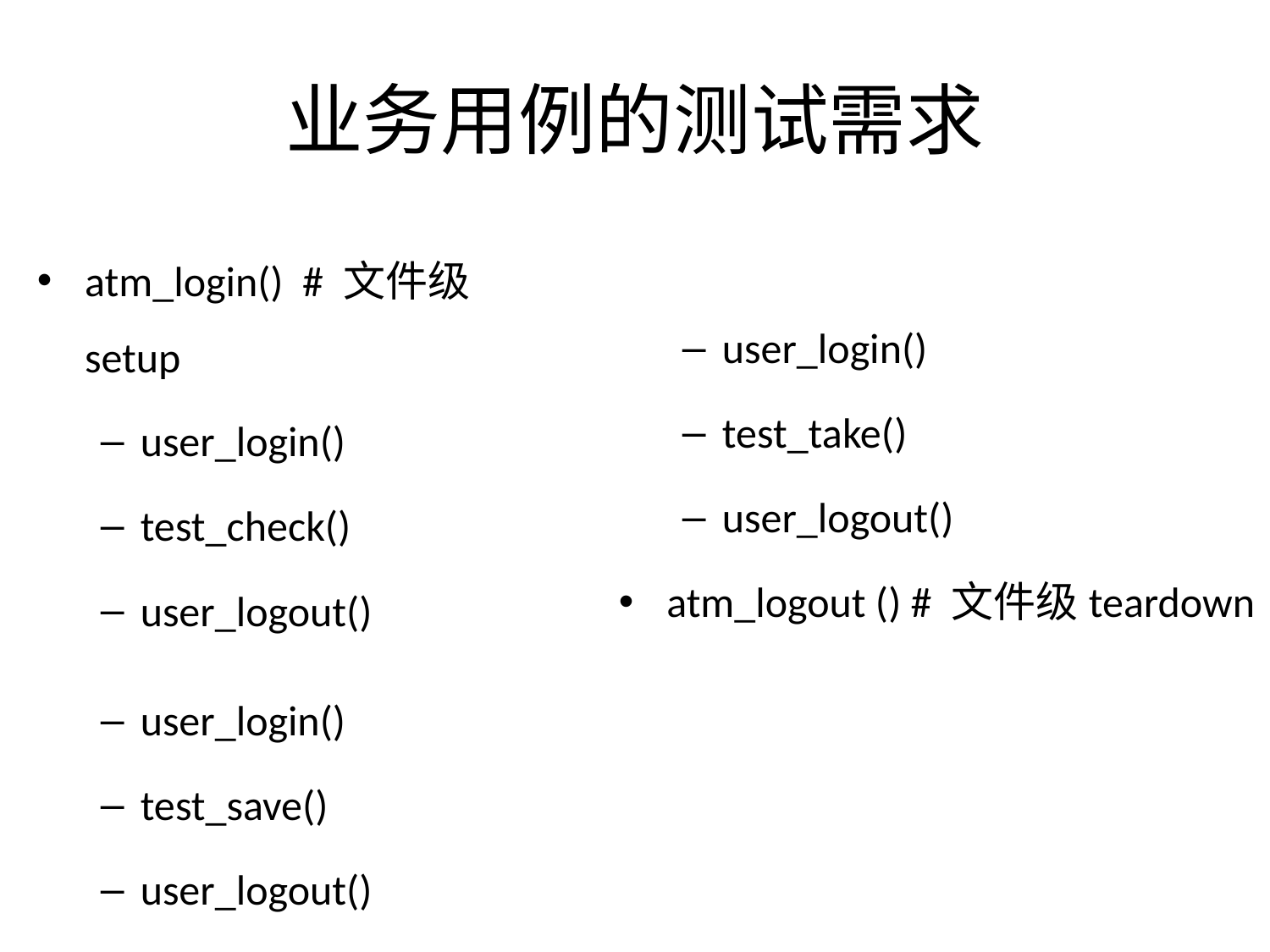

# 业务用例的测试需求
atm_login()  # 文件级setup
user_login()
test_check()
user_logout()
user_login()
test_save()
user_logout()

user_login()
test_take()
user_logout()
atm_logout () # 文件级teardown